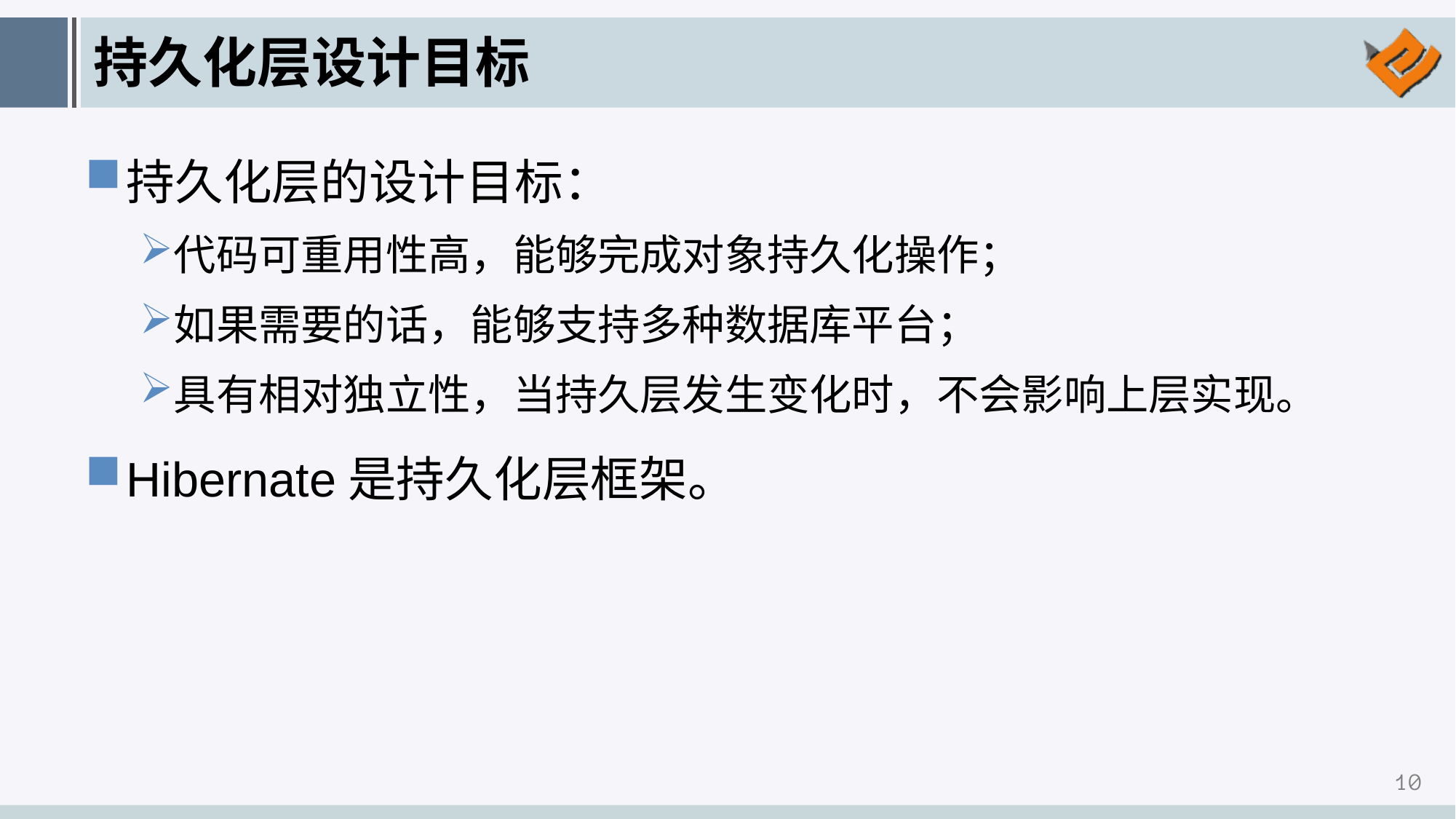

# 持久化层设计目标
持久化层的设计目标：
代码可重用性高，能够完成对象持久化操作；
如果需要的话，能够支持多种数据库平台；
具有相对独立性，当持久层发生变化时，不会影响上层实现。
Hibernate是持久化层框架。